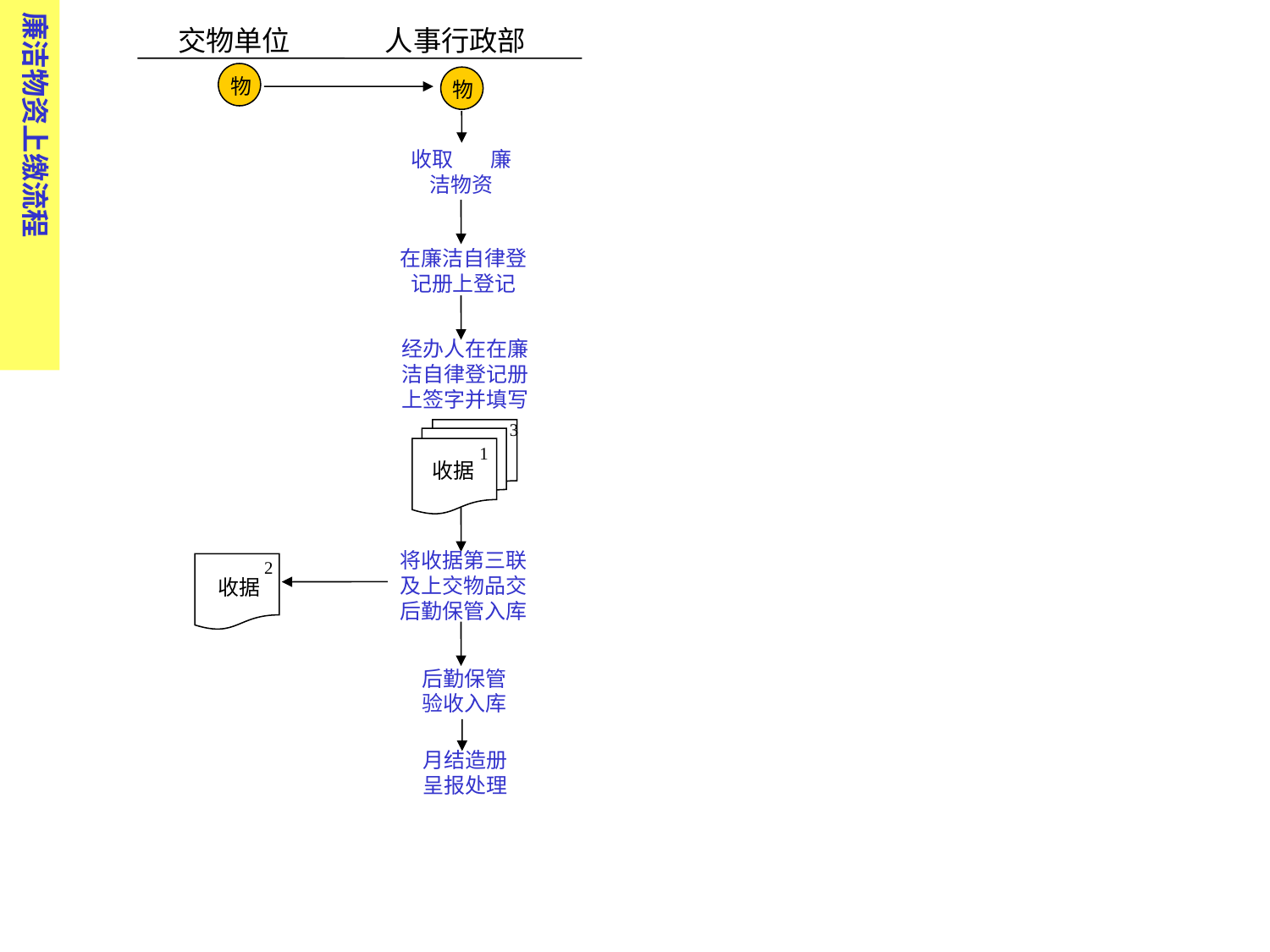

廉洁物资上缴流程
交物单位               人事行政部

物

物

收取        廉洁物资

在廉洁自律登记册上登记

经办人在在廉洁自律登记册上签字并填写
3

1

收据

将收据第三联及上交物品交后勤保管入库
2

收据

后勤保管验收入库

月结造册呈报处理
28